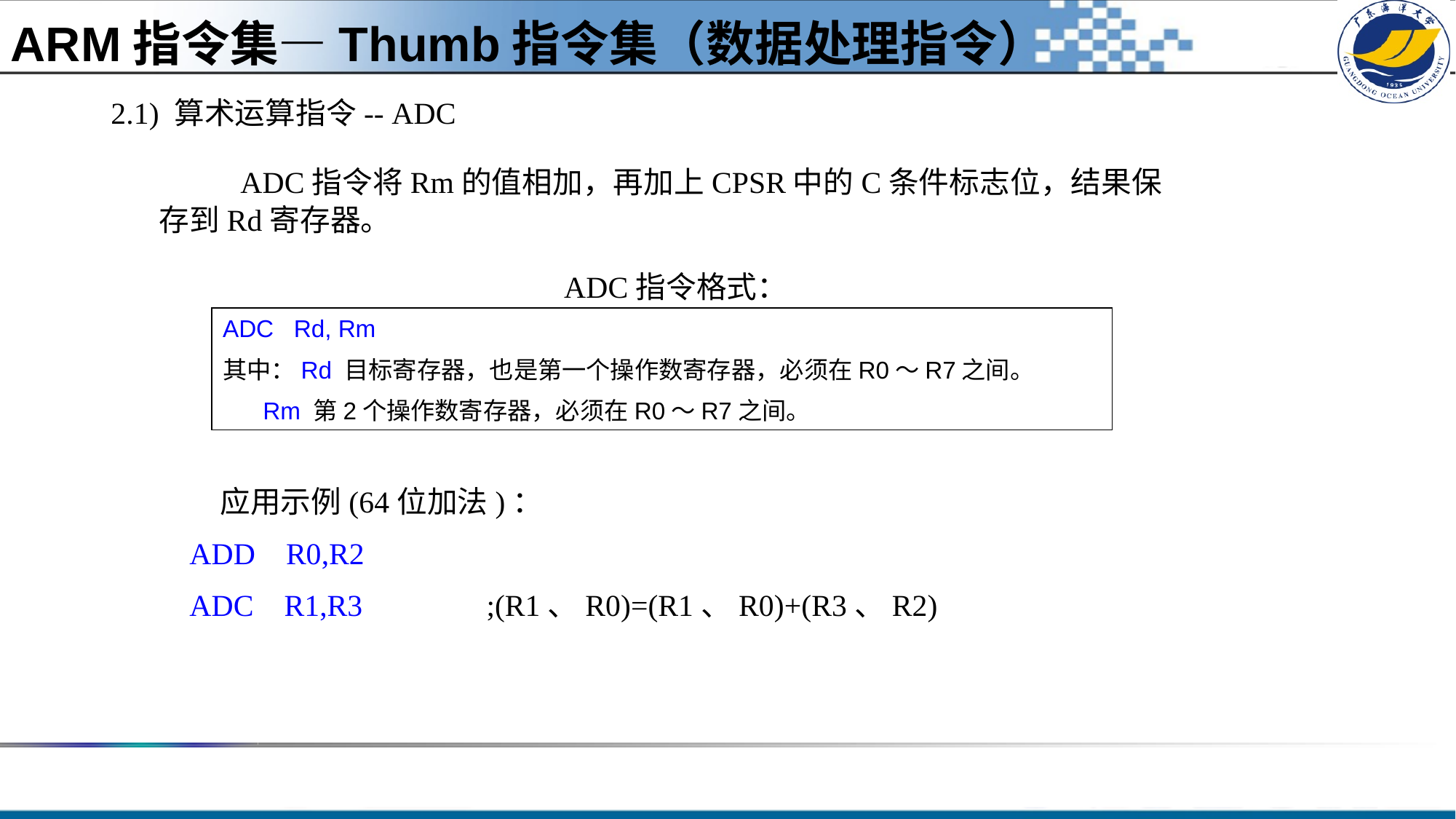

ARM指令集—Thumb指令集（数据处理指令）
2.1) 算术运算指令-- ADC
        ADC指令将Rm的值相加，再加上CPSR中的C条件标志位，结果保存到Rd寄存器。
ADC指令格式：
ADC   Rd, Rm
其中：Rd 目标寄存器，也是第一个操作数寄存器，必须在R0～R7之间。
      Rm 第2个操作数寄存器，必须在R0～R7之间。
        应用示例(64位加法)：
    ADD    R0,R2
    ADC    R1,R3		;(R1、R0)=(R1、R0)+(R3、R2)
142